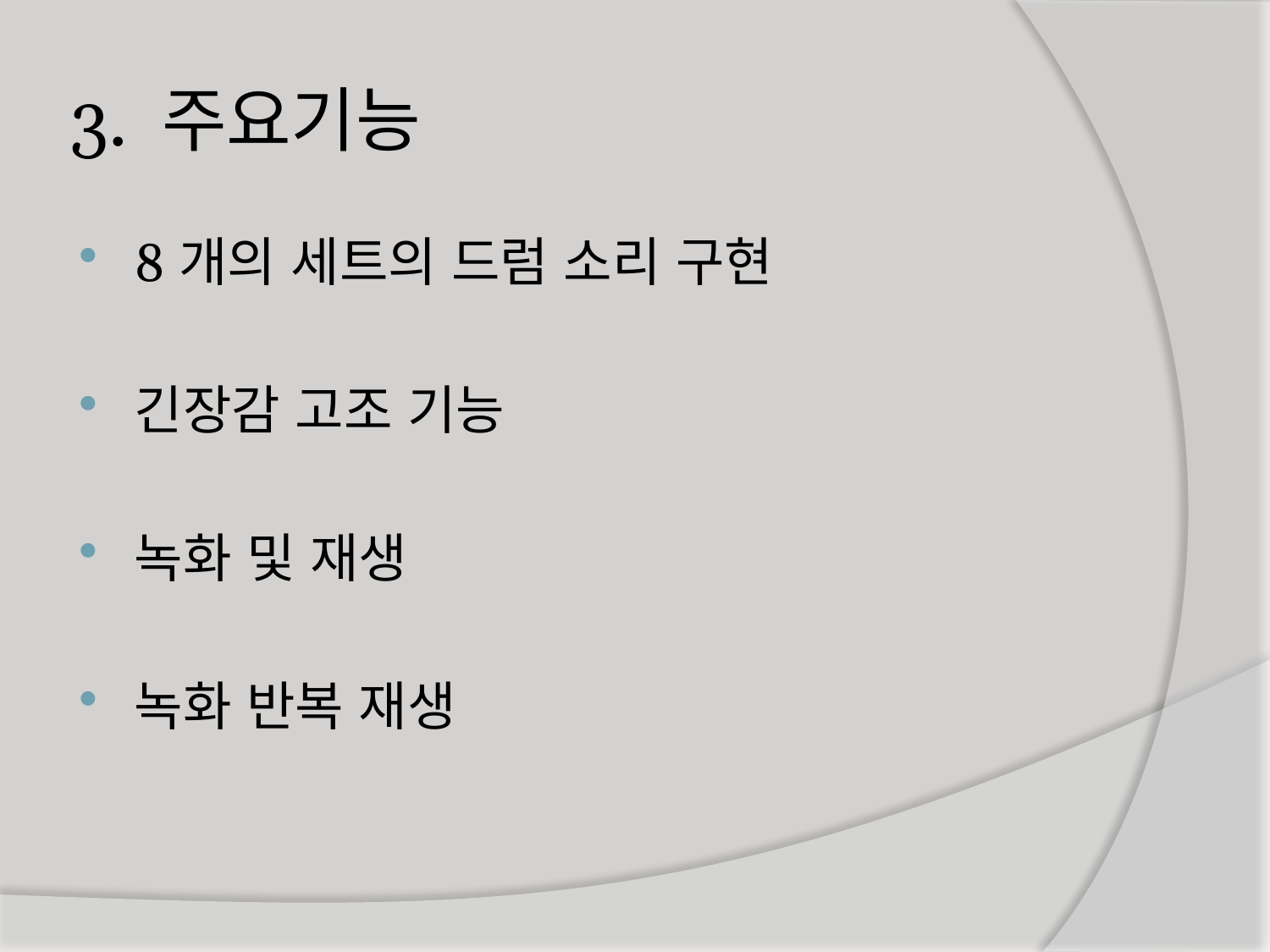

# 3. 주요기능
8개의 세트의 드럼 소리 구현

긴장감 고조 기능

녹화 및 재생

녹화 반복 재생